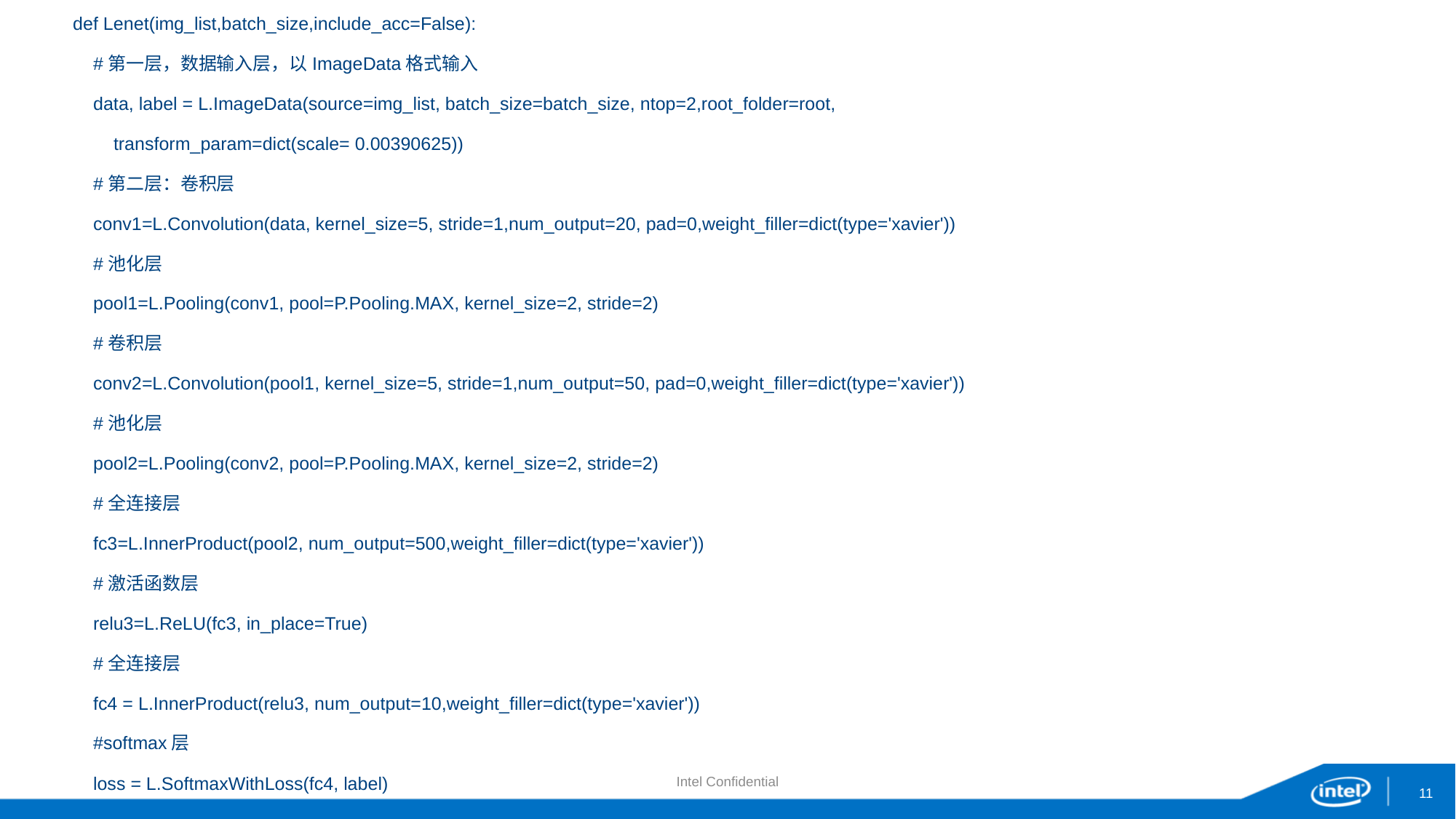

def Lenet(img_list,batch_size,include_acc=False):
    #第一层，数据输入层，以ImageData格式输入
    data, label = L.ImageData(source=img_list, batch_size=batch_size, ntop=2,root_folder=root,
        transform_param=dict(scale= 0.00390625))
    #第二层：卷积层
    conv1=L.Convolution(data, kernel_size=5, stride=1,num_output=20, pad=0,weight_filler=dict(type='xavier'))
    #池化层
    pool1=L.Pooling(conv1, pool=P.Pooling.MAX, kernel_size=2, stride=2)
    #卷积层
    conv2=L.Convolution(pool1, kernel_size=5, stride=1,num_output=50, pad=0,weight_filler=dict(type='xavier'))
    #池化层
    pool2=L.Pooling(conv2, pool=P.Pooling.MAX, kernel_size=2, stride=2)
    #全连接层
    fc3=L.InnerProduct(pool2, num_output=500,weight_filler=dict(type='xavier'))
    #激活函数层
    relu3=L.ReLU(fc3, in_place=True)
    #全连接层
    fc4 = L.InnerProduct(relu3, num_output=10,weight_filler=dict(type='xavier'))
    #softmax层
    loss = L.SoftmaxWithLoss(fc4, label)

Intel Confidential
11